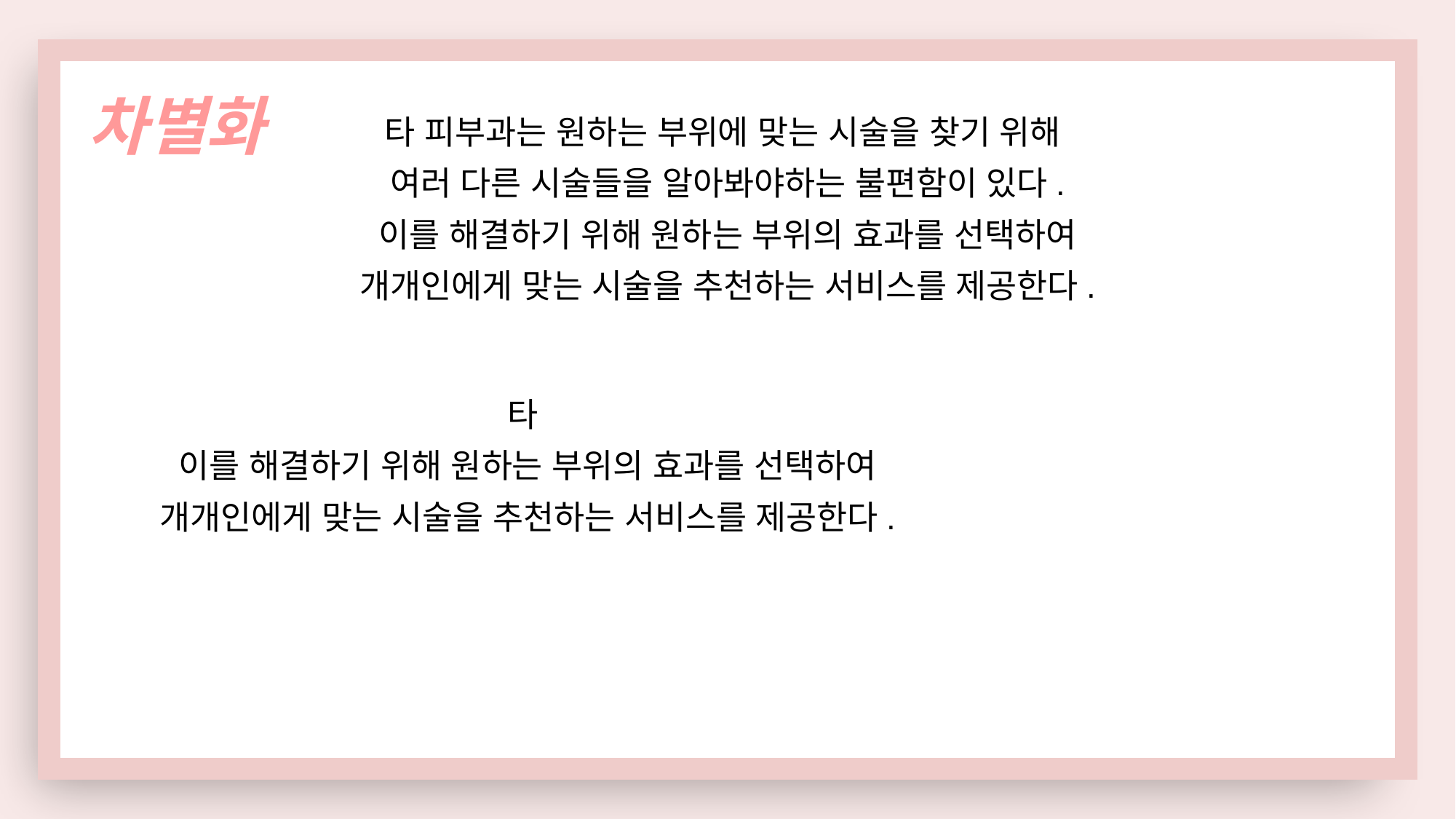

차별화
타 피부과는 원하는 부위에 맞는 시술을 찾기 위해
여러 다른 시술들을 알아봐야하는 불편함이 있다.
이를 해결하기 위해 원하는 부위의 효과를 선택하여
개개인에게 맞는 시술을 추천하는 서비스를 제공한다.
타
이를 해결하기 위해 원하는 부위의 효과를 선택하여
개개인에게 맞는 시술을 추천하는 서비스를 제공한다.